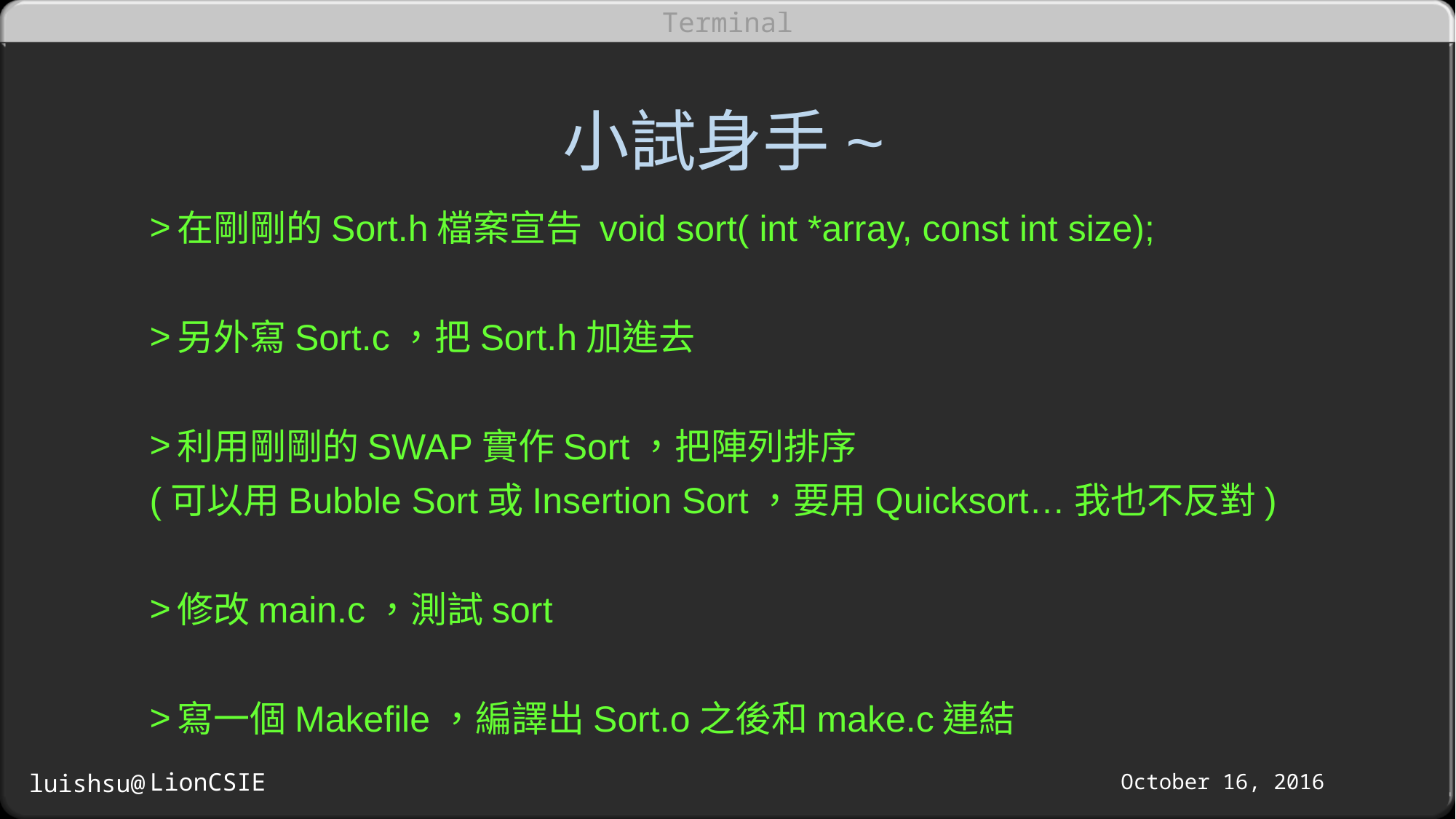

# 小試身手~
在剛剛的Sort.h檔案宣告 void sort( int *array, const int size);

另外寫Sort.c，把Sort.h加進去

利用剛剛的SWAP實作Sort，把陣列排序
(可以用Bubble Sort或Insertion Sort，要用Quicksort…我也不反對)

修改main.c，測試sort

寫一個Makefile，編譯出Sort.o之後和make.c連結
October 16, 2016
LionCSIE